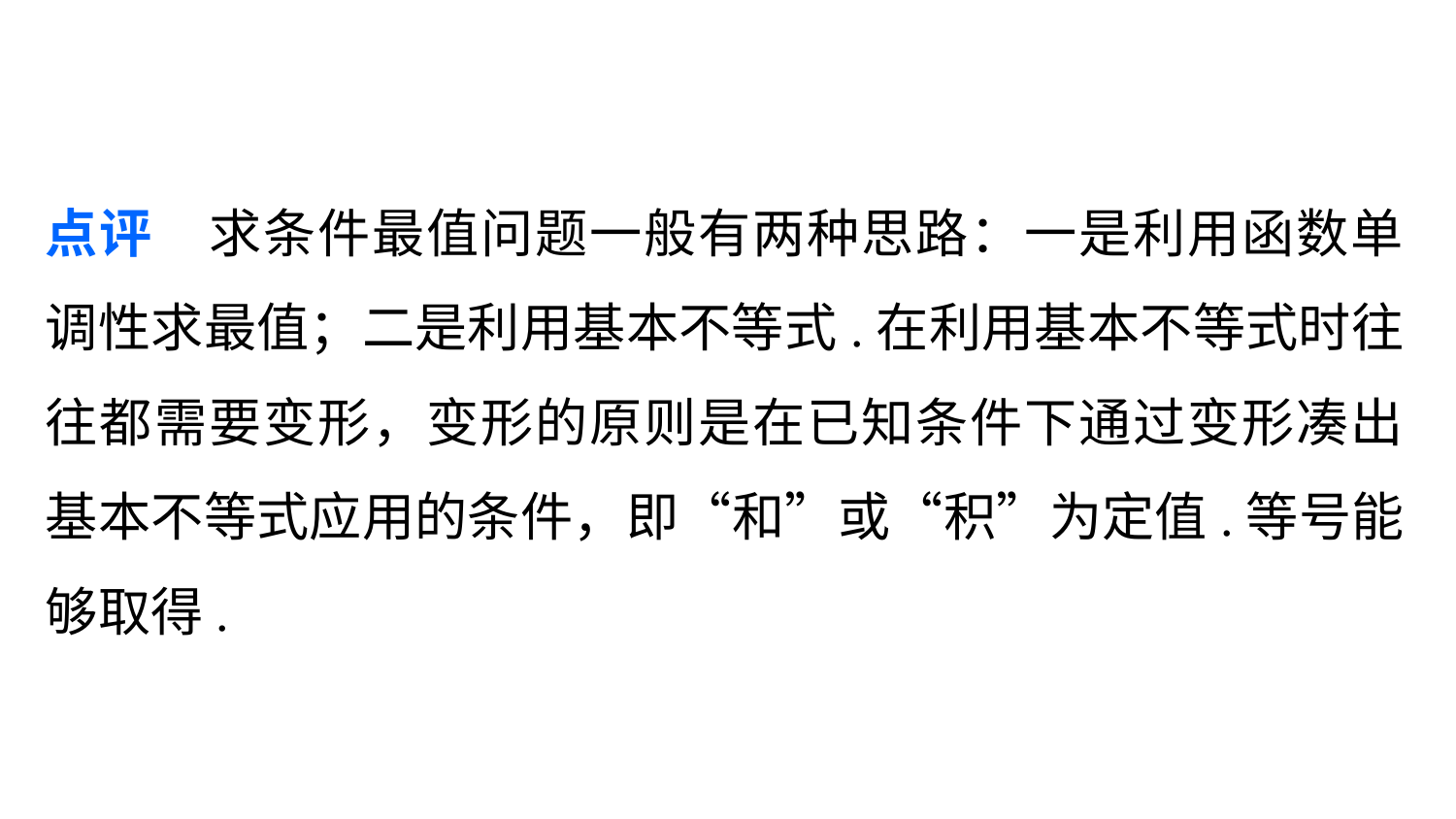

点评　求条件最值问题一般有两种思路：一是利用函数单调性求最值；二是利用基本不等式.在利用基本不等式时往往都需要变形，变形的原则是在已知条件下通过变形凑出基本不等式应用的条件，即“和”或“积”为定值.等号能够取得.